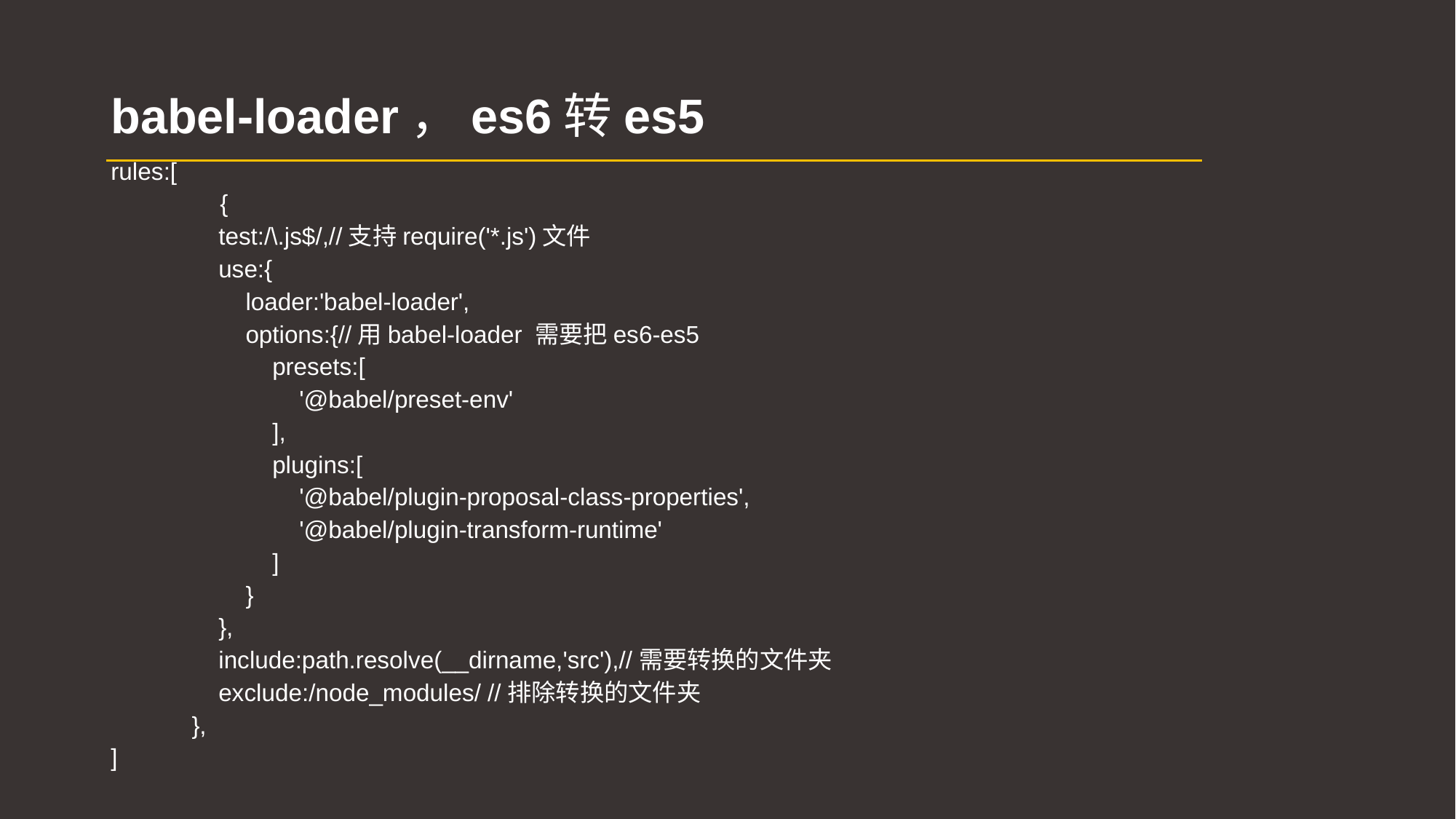

# babel-loader，es6转es5
rules:[
	{
                test:/\.js$/,//支持require('*.js')文件
                use:{
                    loader:'babel-loader',
                    options:{//用babel-loader 需要把es6-es5
                        presets:[
                            '@babel/preset-env'
                        ],
                        plugins:[
                            '@babel/plugin-proposal-class-properties',
                            '@babel/plugin-transform-runtime'
                        ]
                    }
                },
                include:path.resolve(__dirname,'src'),//需要转换的文件夹
                exclude:/node_modules/ //排除转换的文件夹
            },
]